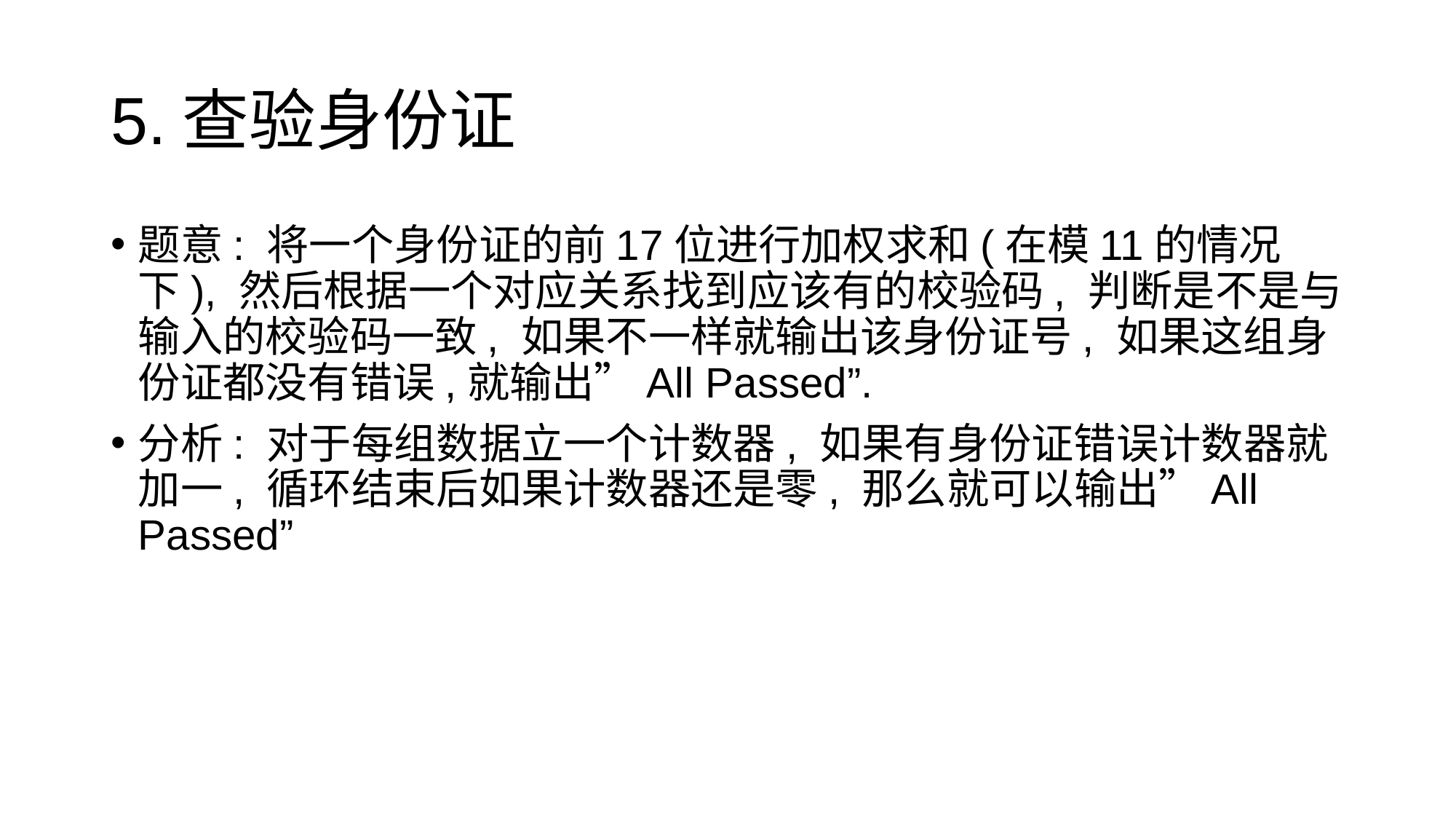

# 5.查验身份证
题意: 将一个身份证的前17位进行加权求和(在模11的情况下), 然后根据一个对应关系找到应该有的校验码, 判断是不是与输入的校验码一致, 如果不一样就输出该身份证号, 如果这组身份证都没有错误,就输出”All Passed”.
分析: 对于每组数据立一个计数器, 如果有身份证错误计数器就加一, 循环结束后如果计数器还是零, 那么就可以输出”All Passed”